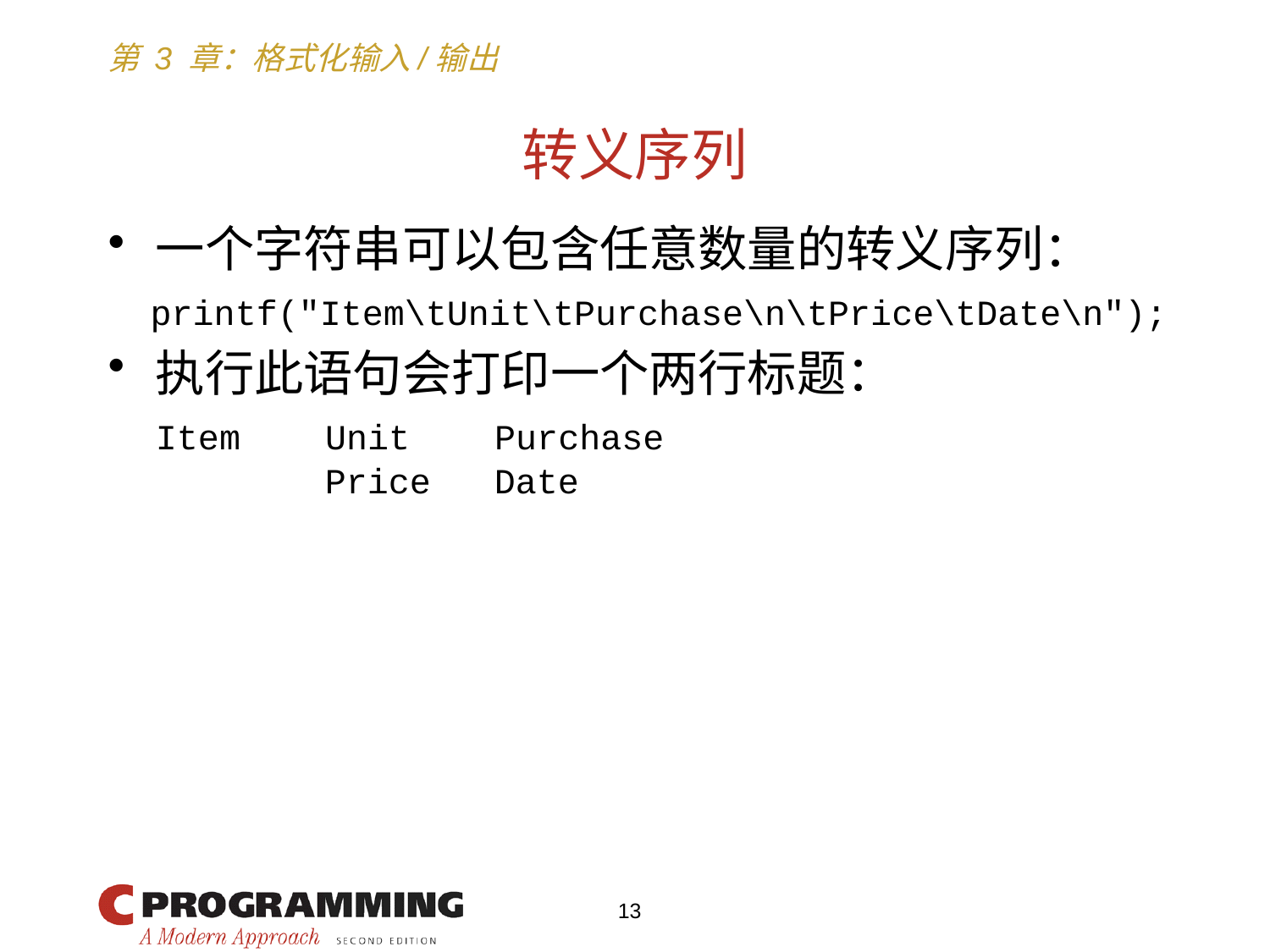

# 转义序列
一个字符串可以包含任意数量的转义序列：
  printf("Item\tUnit\tPurchase\n\tPrice\tDate\n");
执行此语句会打印一个两行标题：
	Item    Unit    Purchase
	        Price   Date
13